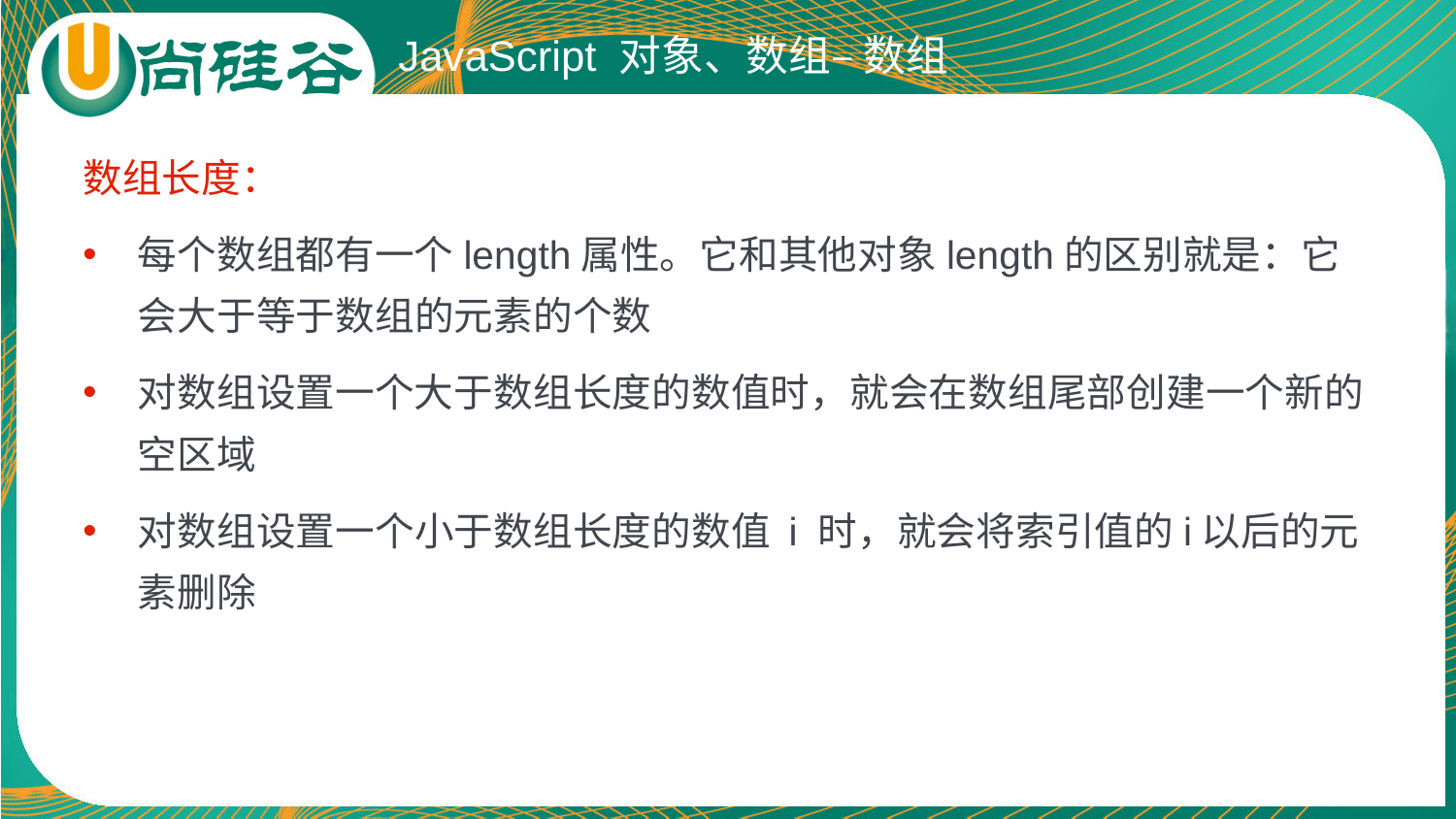

# JavaScript 对象、数组– 数组
数组长度：
每个数组都有一个length属性。它和其他对象length的区别就是：它会大于等于数组的元素的个数
对数组设置一个大于数组长度的数值时，就会在数组尾部创建一个新的空区域
对数组设置一个小于数组长度的数值 i 时，就会将索引值的i以后的元素删除